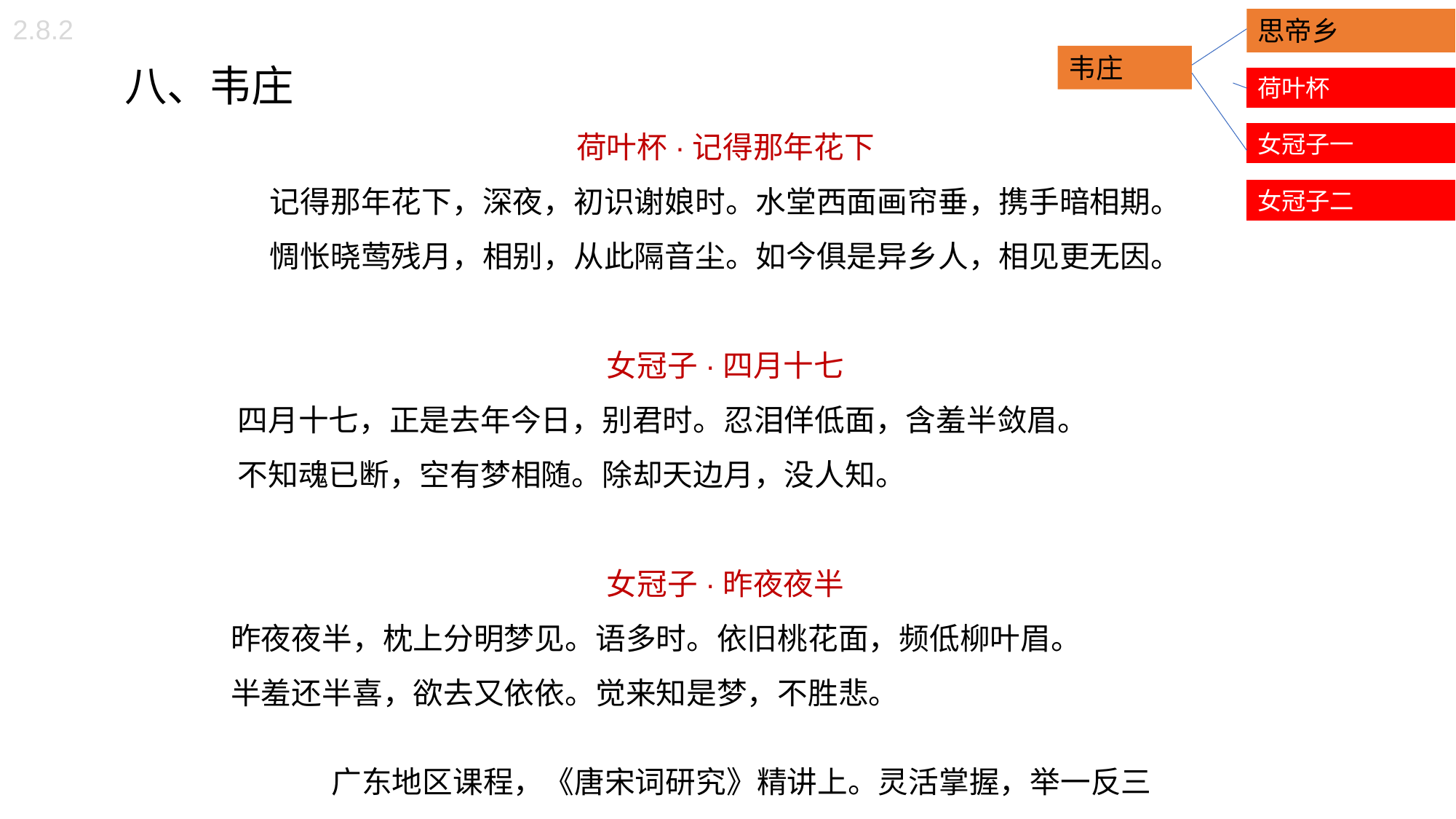

2.8.2
思帝乡
 八、韦庄
荷叶杯·记得那年花下
记得那年花下，深夜，初识谢娘时。水堂西面画帘垂，携手暗相期。
惆怅晓莺残月，相别，从此隔音尘。如今俱是异乡人，相见更无因。

女冠子·四月十七
                  四月十七，正是去年今日，别君时。忍泪佯低面，含羞半敛眉。
                  不知魂已断，空有梦相随。除却天边月，没人知。

女冠子·昨夜夜半
                 昨夜夜半，枕上分明梦见。语多时。依旧桃花面，频低柳叶眉。
                 半羞还半喜，欲去又依依。觉来知是梦，不胜悲。
韦庄
荷叶杯
女冠子一
女冠子二
广东地区课程，《唐宋词研究》精讲上。灵活掌握，举一反三